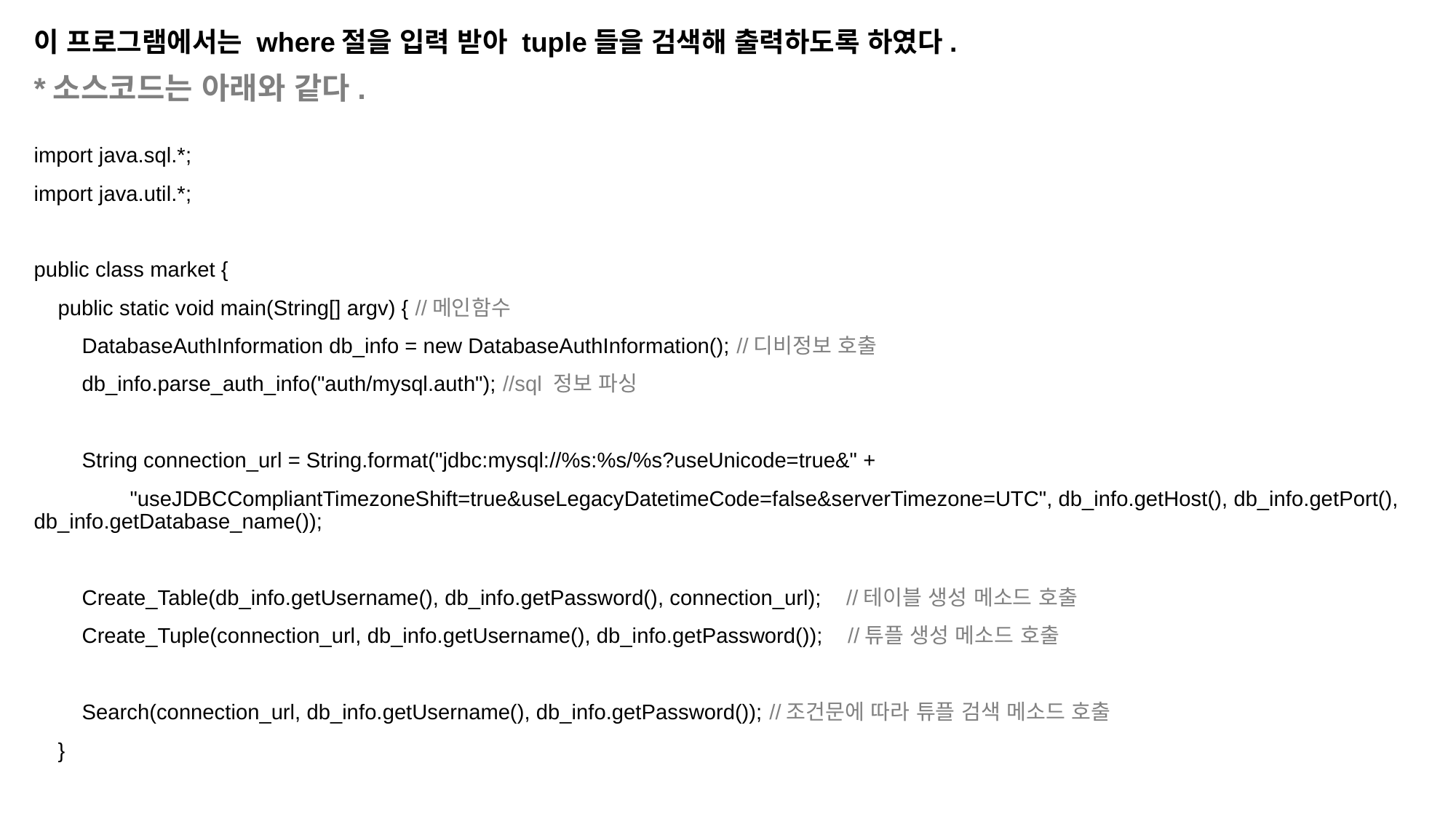

이 프로그램에서는 where절을 입력 받아 tuple들을 검색해 출력하도록 하였다.
*소스코드는 아래와 같다.

import java.sql.*;
import java.util.*;

public class market {
    public static void main(String[] argv) { //메인함수
        DatabaseAuthInformation db_info = new DatabaseAuthInformation(); //디비정보 호출
        db_info.parse_auth_info("auth/mysql.auth"); //sql 정보 파싱

        String connection_url = String.format("jdbc:mysql://%s:%s/%s?useUnicode=true&" +
                "useJDBCCompliantTimezoneShift=true&useLegacyDatetimeCode=false&serverTimezone=UTC", db_info.getHost(), db_info.getPort(), db_info.getDatabase_name());

        Create_Table(db_info.getUsername(), db_info.getPassword(), connection_url);    //테이블 생성 메소드 호출
        Create_Tuple(connection_url, db_info.getUsername(), db_info.getPassword());    //튜플 생성 메소드 호출

        Search(connection_url, db_info.getUsername(), db_info.getPassword()); //조건문에 따라 튜플 검색 메소드 호출
    }